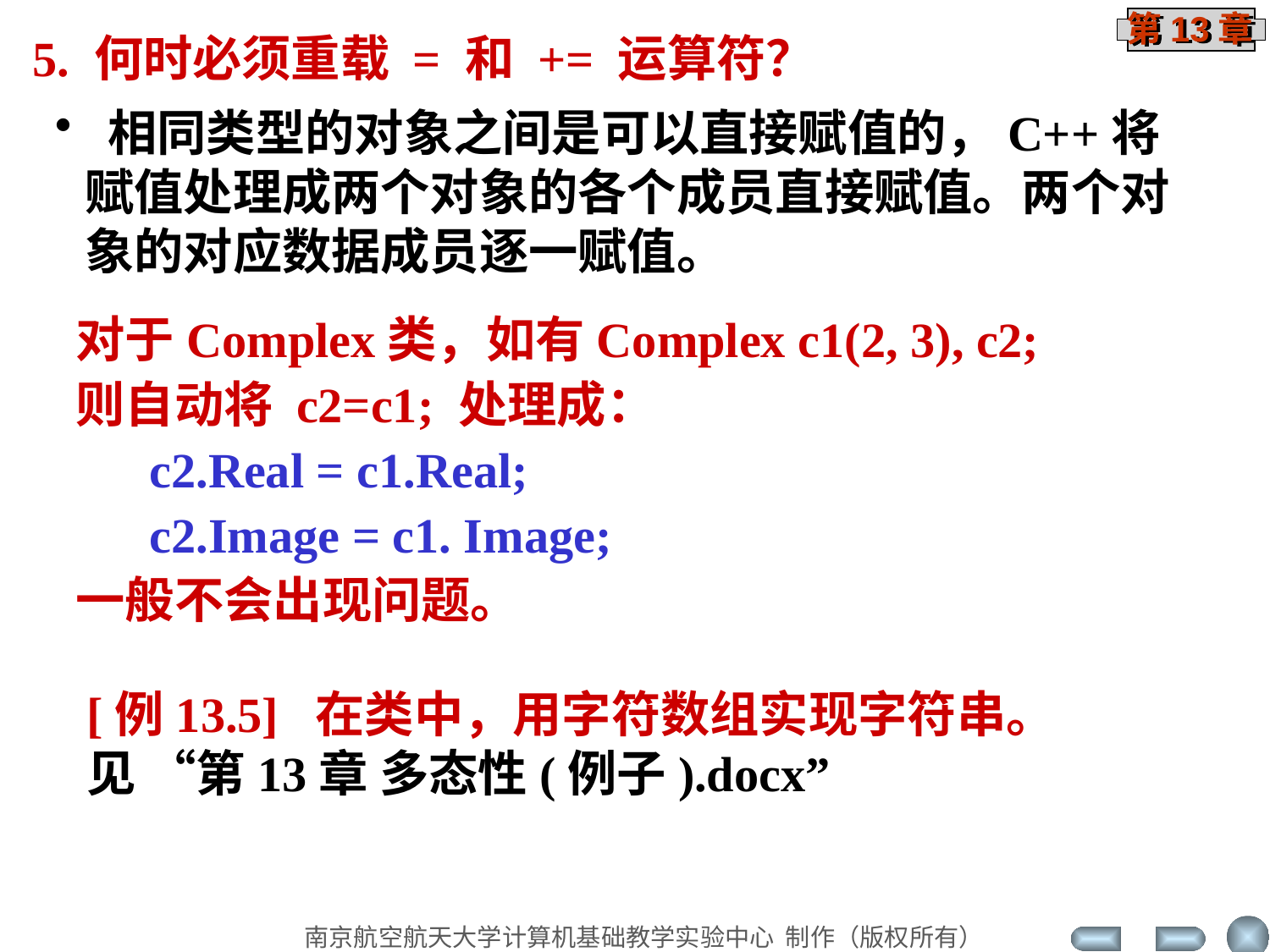

5. 何时必须重载 = 和 += 运算符？
 相同类型的对象之间是可以直接赋值的，C++将赋值处理成两个对象的各个成员直接赋值。两个对象的对应数据成员逐一赋值。
对于Complex类，如有Complex c1(2, 3), c2;
则自动将 c2=c1; 处理成：
      c2.Real = c1.Real;
      c2.Image = c1. Image;
一般不会出现问题。
[例13.5]  在类中，用字符数组实现字符串。
见 “第13章 多态性(例子).docx”